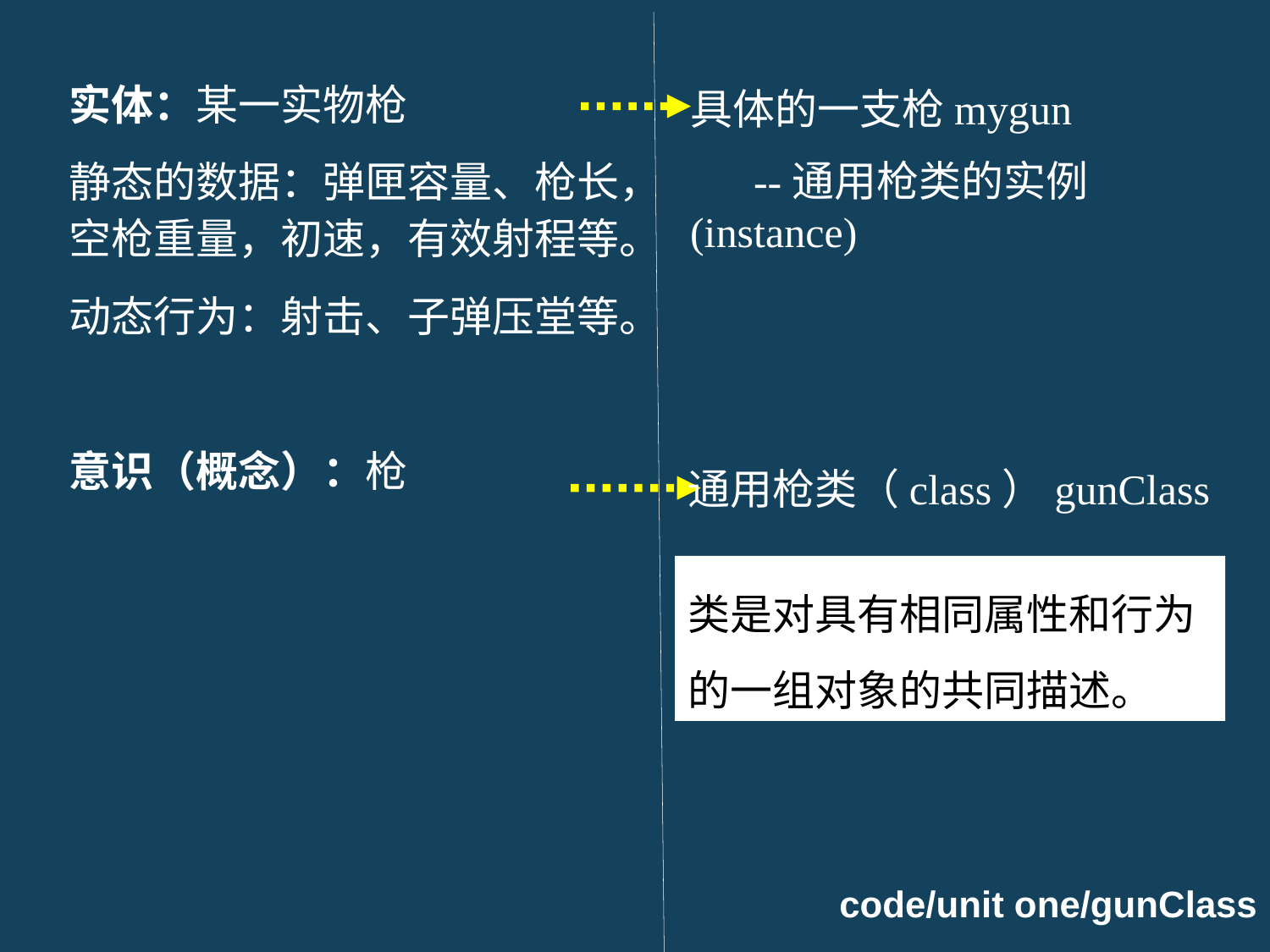

实体：某一实物枪
静态的数据：弹匣容量、枪长，空枪重量，初速，有效射程等。
动态行为：射击、子弹压堂等。

意识（概念）：枪
具体的一支枪mygun
      --通用枪类的实例(instance)

通用枪类（class）gunClass

类是对具有相同属性和行为的一组对象的共同描述。
code/unit one/gunClass